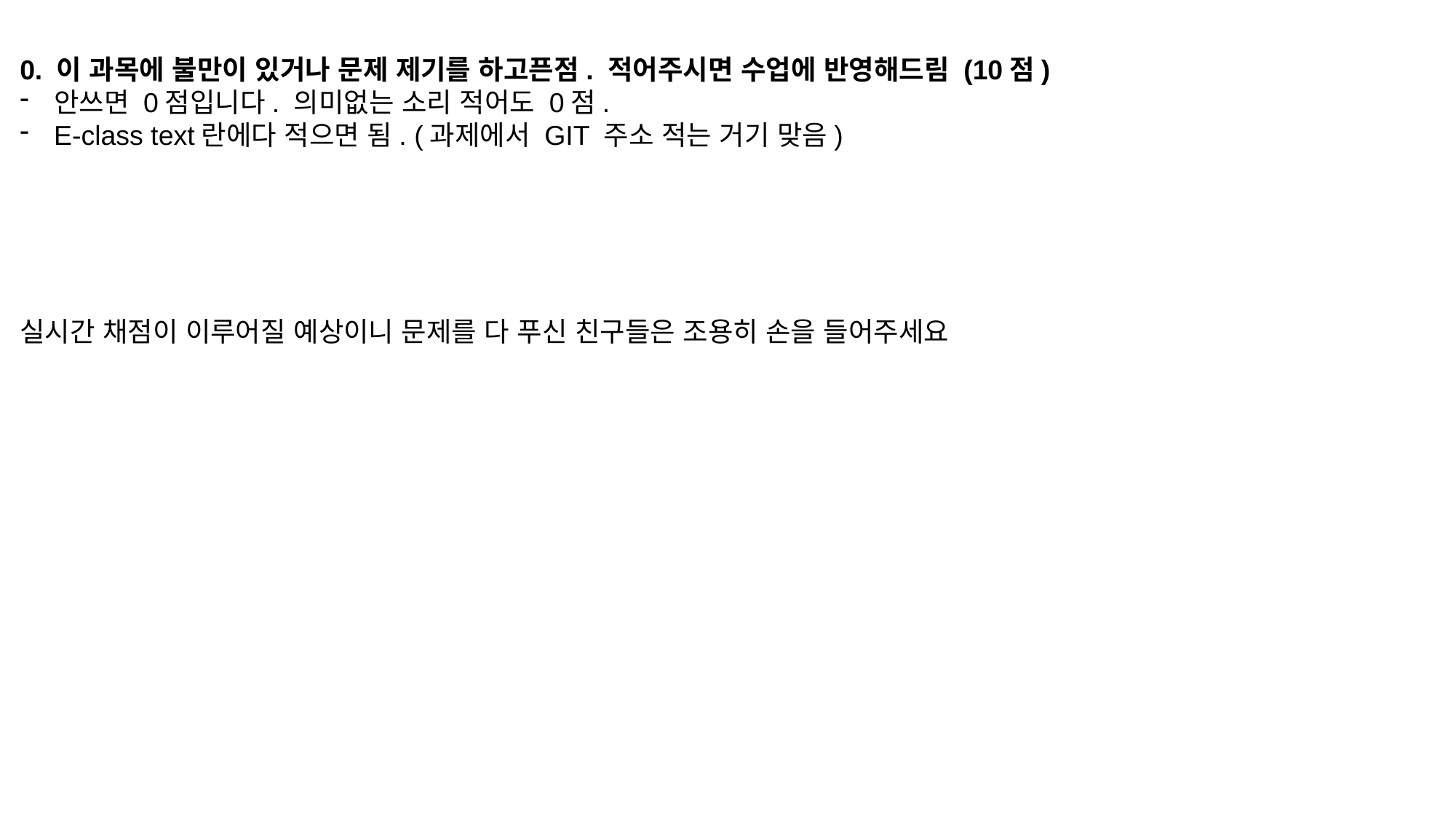

0. 이 과목에 불만이 있거나 문제 제기를 하고픈점. 적어주시면 수업에 반영해드림 (10점)
안쓰면 0점입니다. 의미없는 소리 적어도 0점.
E-class text란에다 적으면 됨. (과제에서 GIT 주소 적는 거기 맞음)

실시간 채점이 이루어질 예상이니 문제를 다 푸신 친구들은 조용히 손을 들어주세요